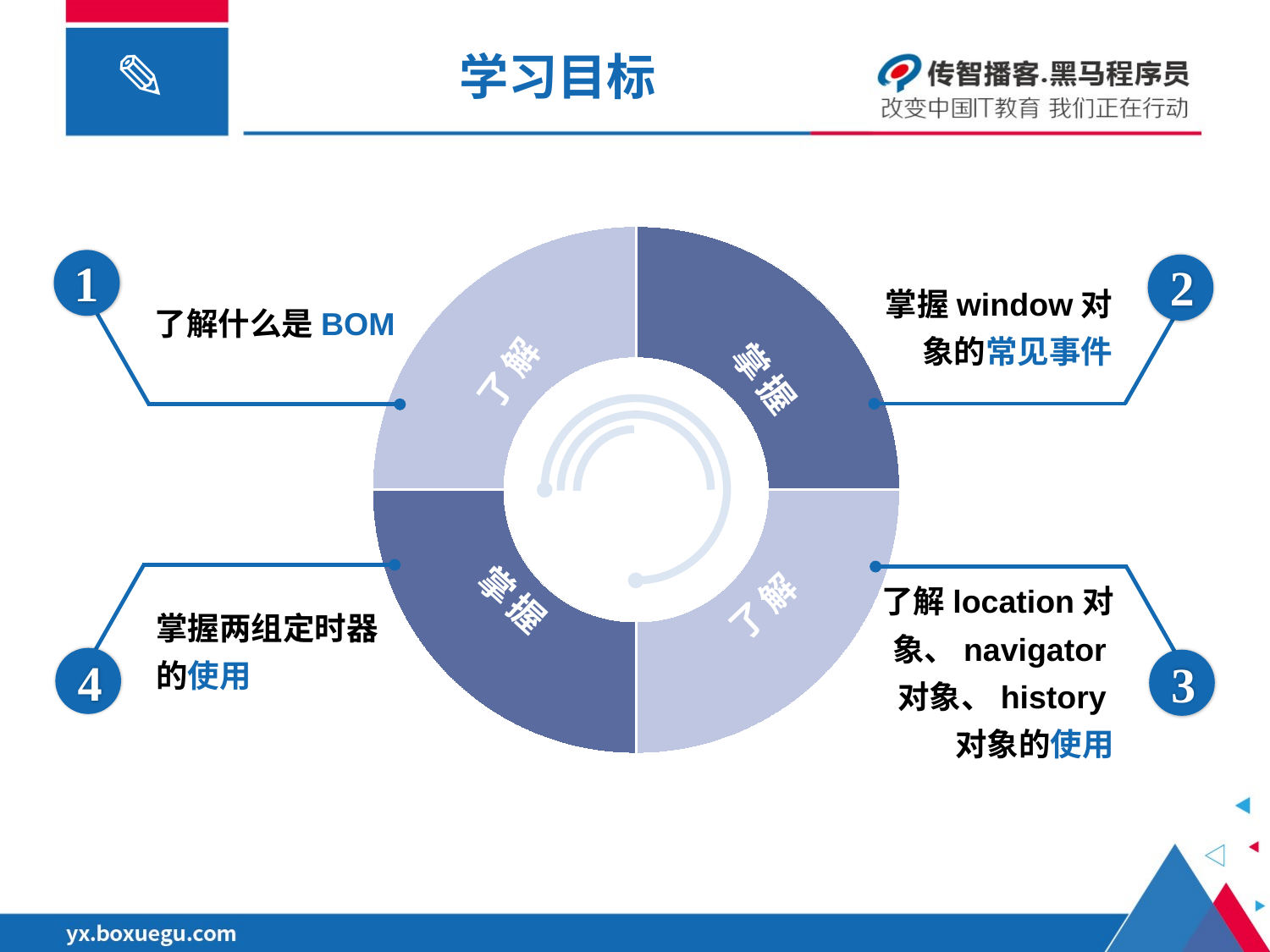

# 学习目标

### Chart

| Category | 销售额 |
|---|---|
| 熟悉知识 | 2.0 |
| 熟悉知识 | 2.0 |
| 熟悉知识 | 2.0 |
| 熟悉知识 | 2.0 |
了解
掌握

了解
1

了解什么是BOM
2

掌握window对象的常见事件
4

掌握两组定时器的使用
了解location对象、navigator对象、history对象的使用
3